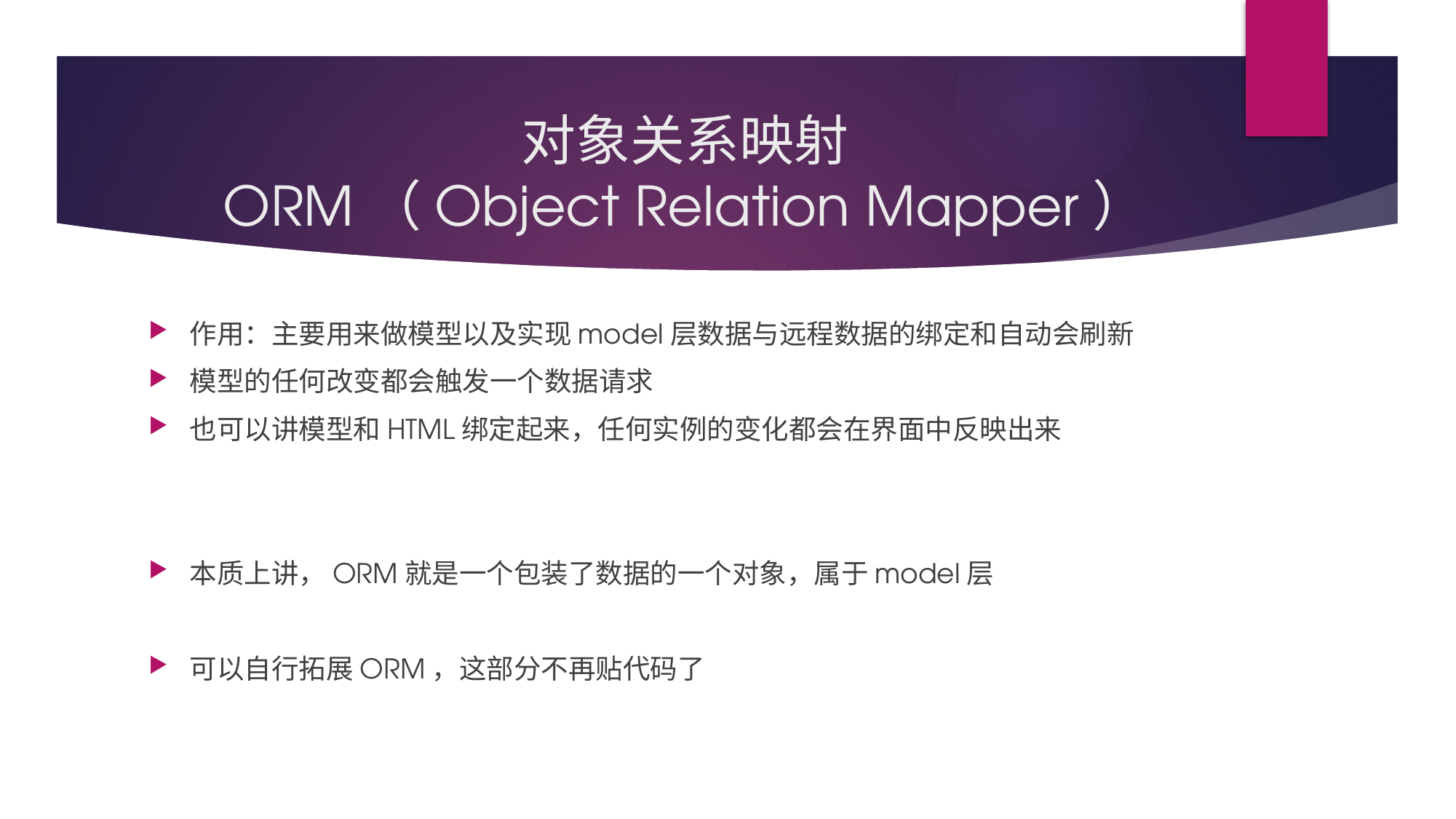

# 对象关系映射 ORM（Object Relation Mapper）
作用：主要用来做模型以及实现model层数据与远程数据的绑定和自动会刷新
模型的任何改变都会触发一个数据请求
也可以讲模型和HTML绑定起来，任何实例的变化都会在界面中反映出来

本质上讲，ORM就是一个包装了数据的一个对象，属于model层

可以自行拓展ORM，这部分不再贴代码了